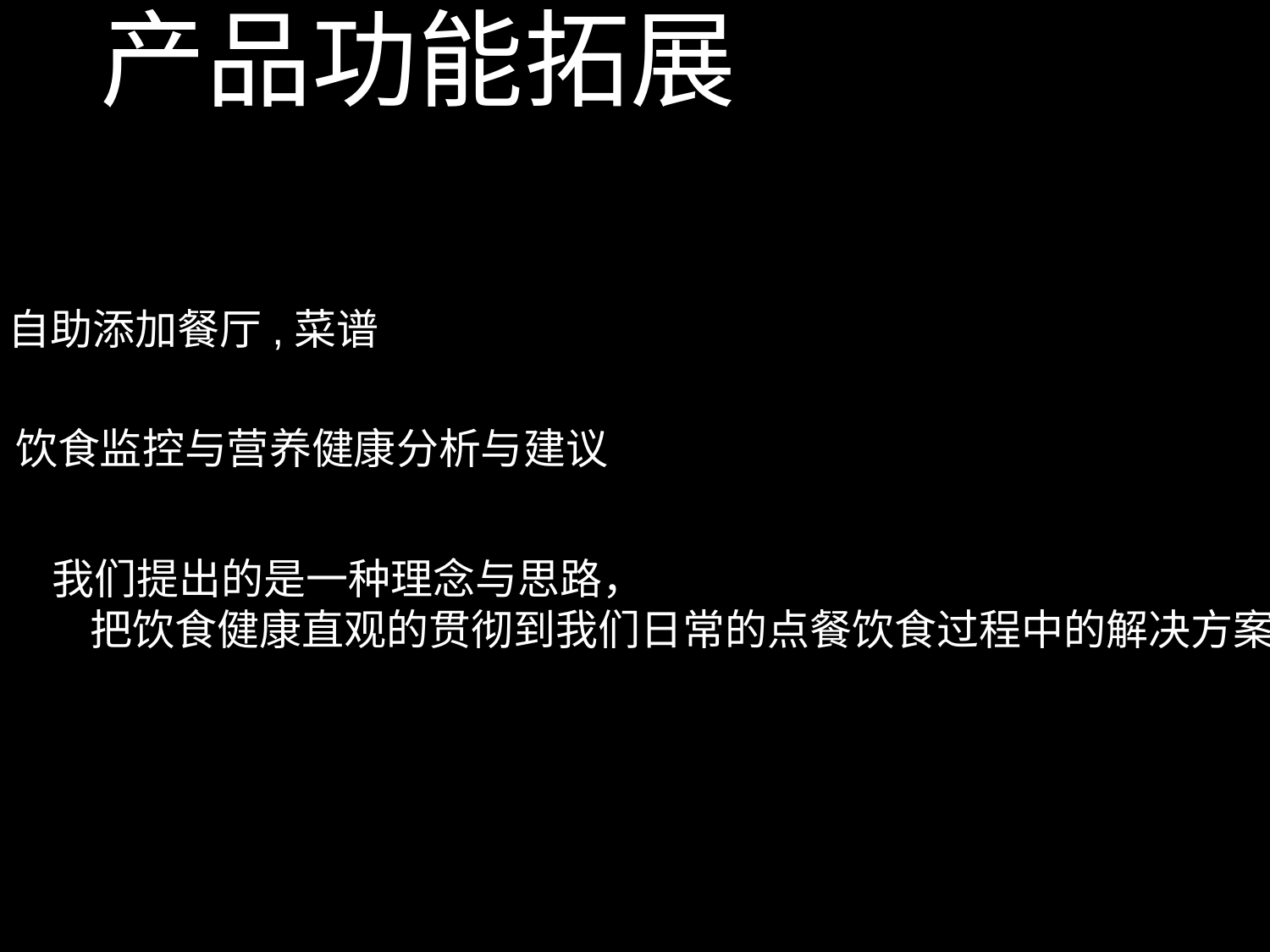

产品功能拓展
自助添加餐厅,菜谱
饮食监控与营养健康分析与建议
 我们提出的是一种理念与思路，
     把饮食健康直观的贯彻到我们日常的点餐饮食过程中的解决方案。